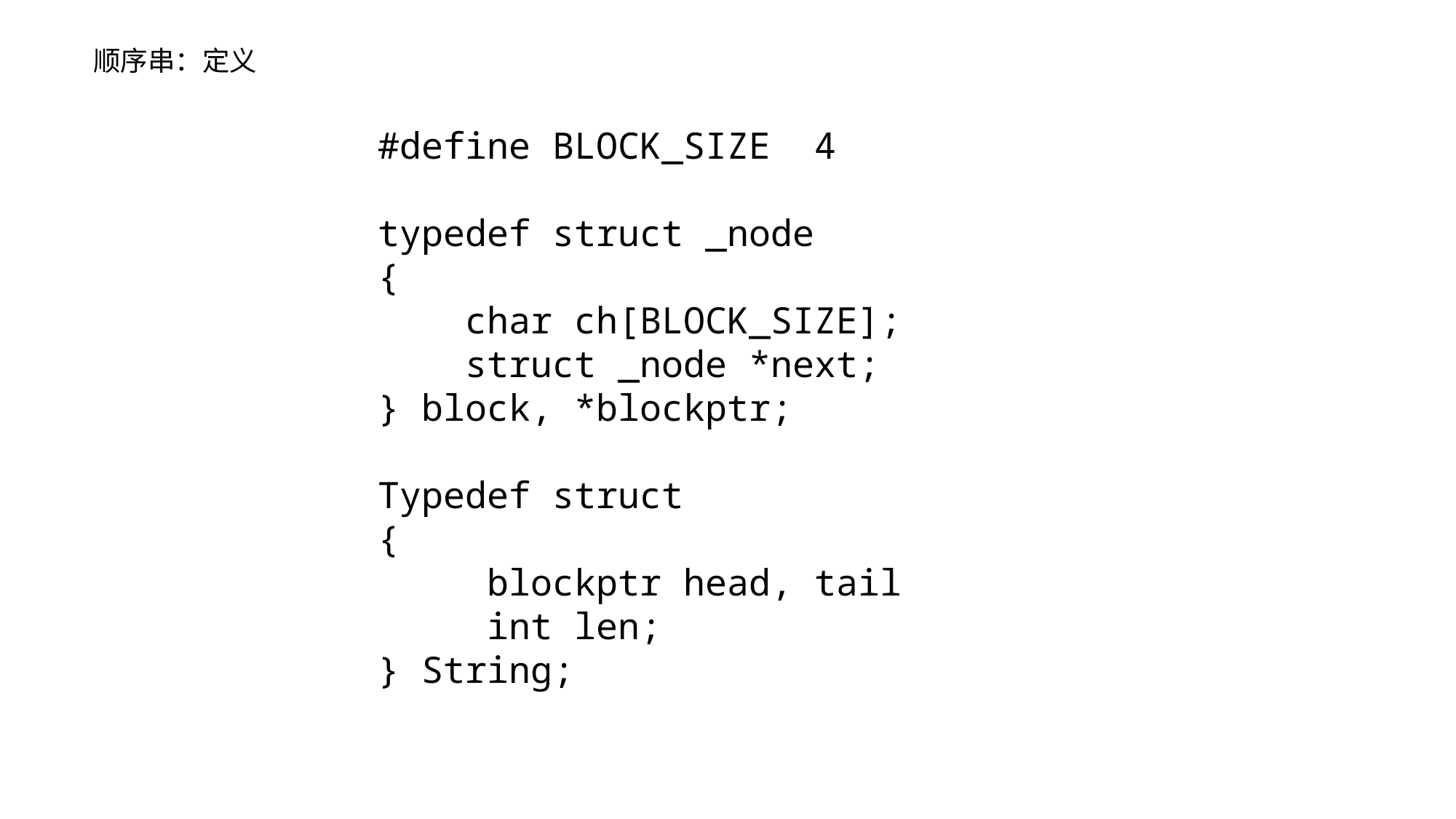

顺序串：定义
#define BLOCK_SIZE  4

typedef struct _node
{
    char ch[BLOCK_SIZE];
    struct _node *next;
} block, *blockptr;

Typedef struct
{
	blockptr head, tail
	int len;
} String;